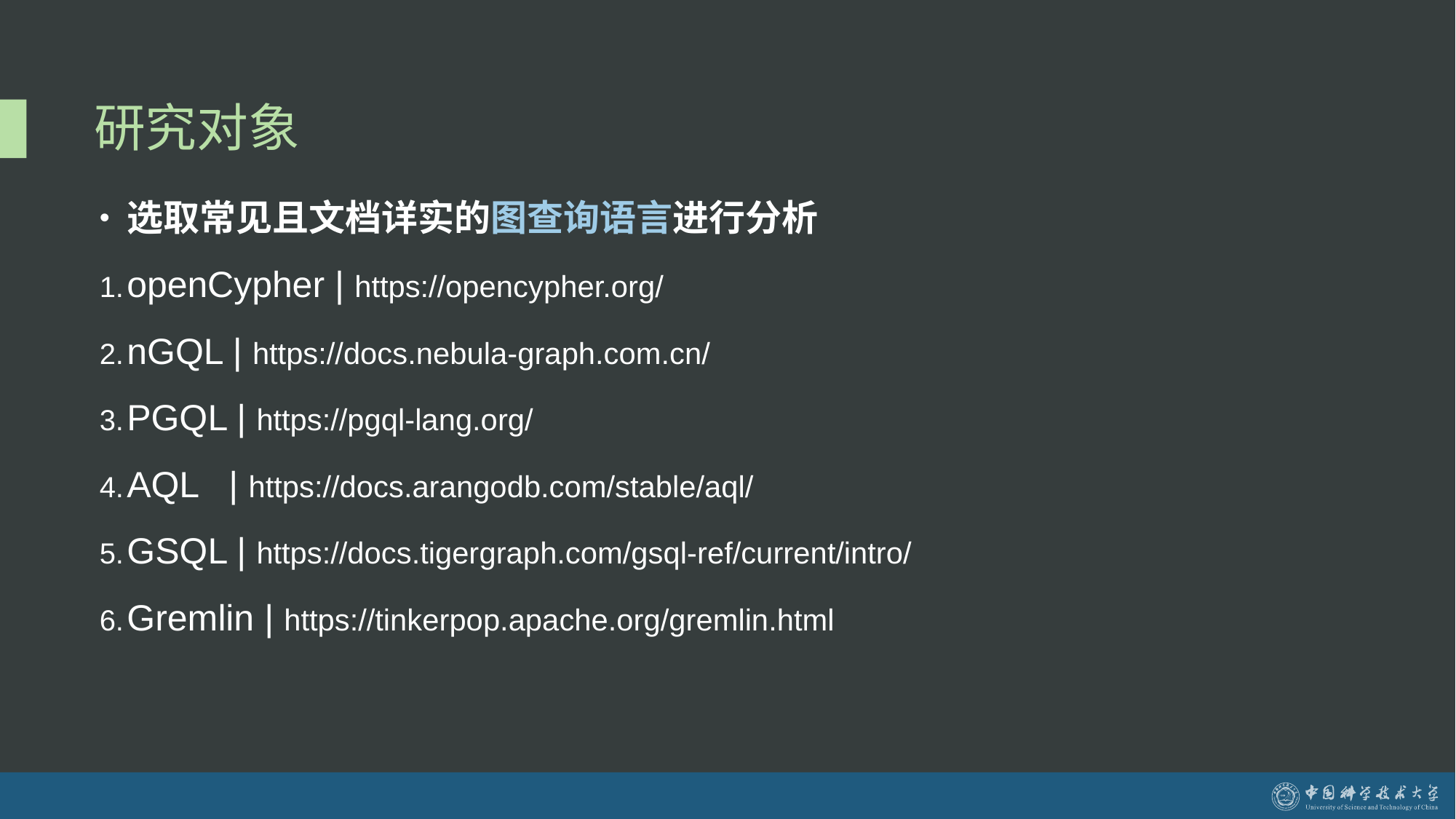

研究对象
选取常见且文档详实的图查询语言进行分析
openCypher | https://opencypher.org/
nGQL | https://docs.nebula-graph.com.cn/
PGQL | https://pgql-lang.org/
AQL   | https://docs.arangodb.com/stable/aql/
GSQL | https://docs.tigergraph.com/gsql-ref/current/intro/
Gremlin | https://tinkerpop.apache.org/gremlin.html